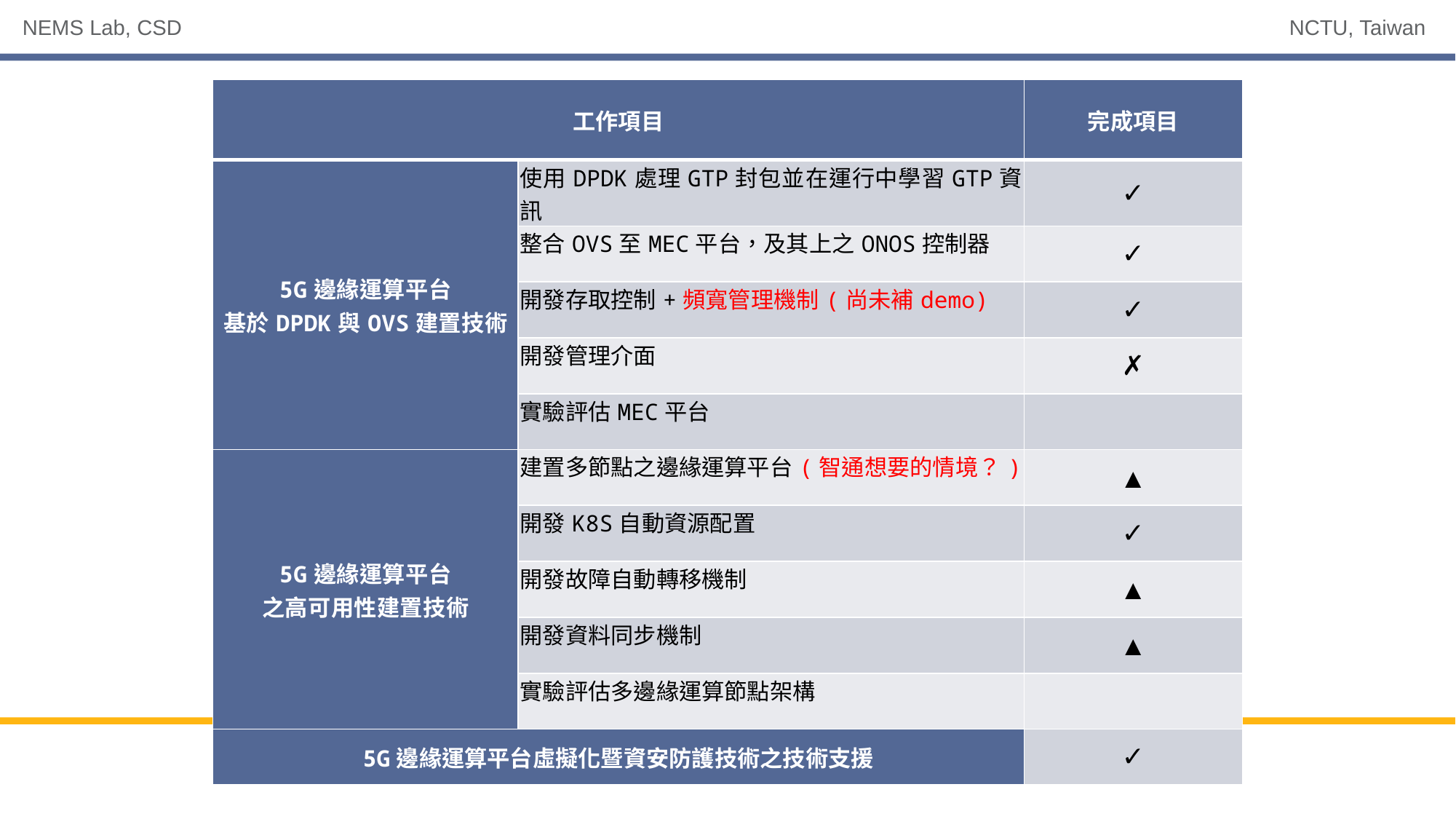

| 工作項目 |  | 完成項目 |
| --- | --- | --- |
| 5G邊緣運算平台 基於DPDK與OVS建置技術 | 使用DPDK處理GTP封包並在運行中學習GTP資訊 | ✓ |
|  | 整合OVS至MEC平台，及其上之ONOS控制器 | ✓ |
|  | 開發存取控制+頻寬管理機制(尚未補demo) | ✓ |
|  | 開發管理介面 | ✗ |
|  | 實驗評估MEC平台 |  |
| 5G邊緣運算平台 之高可用性建置技術 | 建置多節點之邊緣運算平台(智通想要的情境？) | ▲ |
|  | 開發K8S自動資源配置 | ✓ |
|  | 開發故障自動轉移機制 | ▲ |
|  | 開發資料同步機制 | ▲ |
|  | 實驗評估多邊緣運算節點架構 |  |
| 5G邊緣運算平台虛擬化暨資安防護技術之技術支援 |  | ✓ |